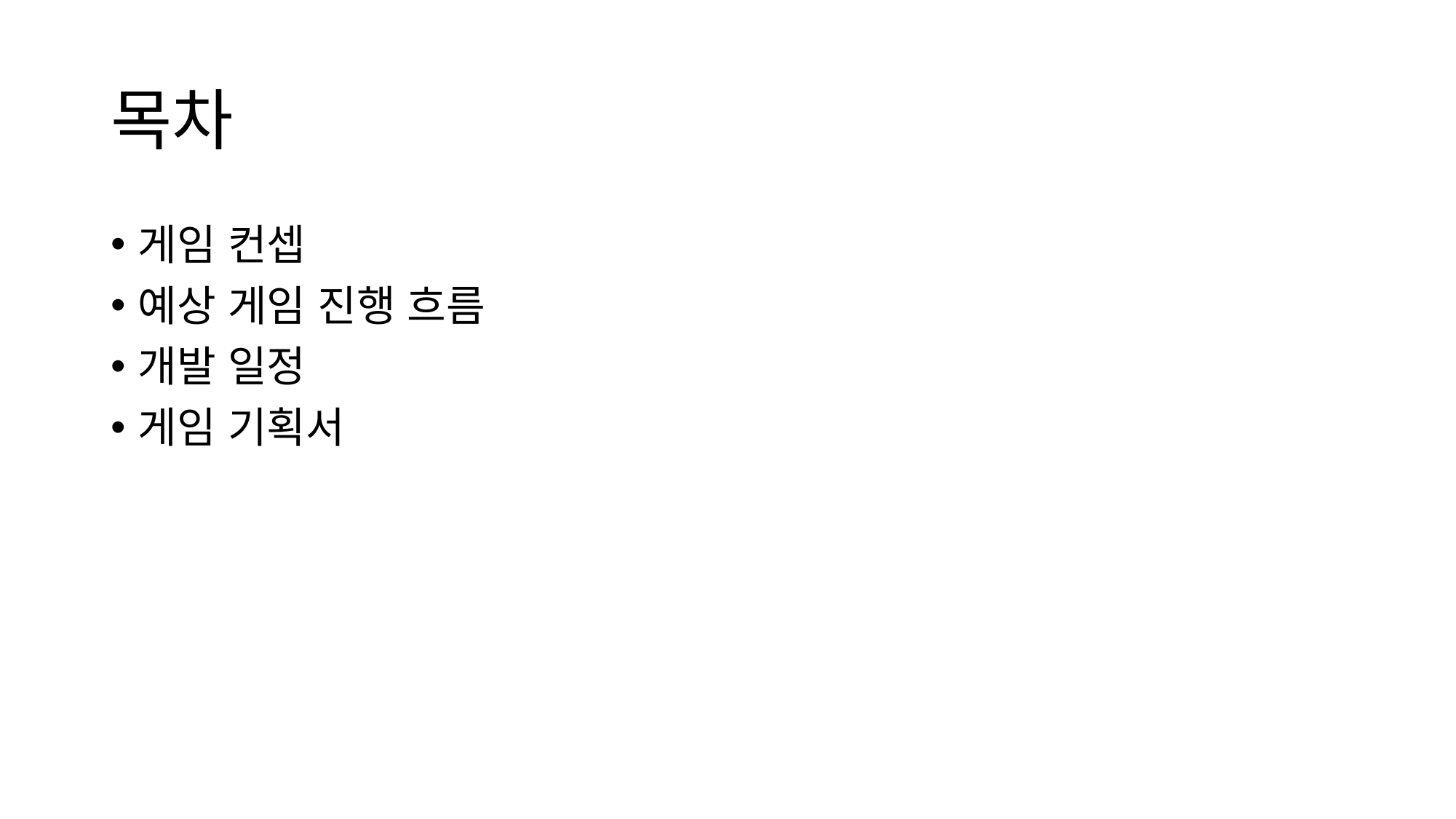

# 목차
게임 컨셉
예상 게임 진행 흐름
개발 일정
게임 기획서